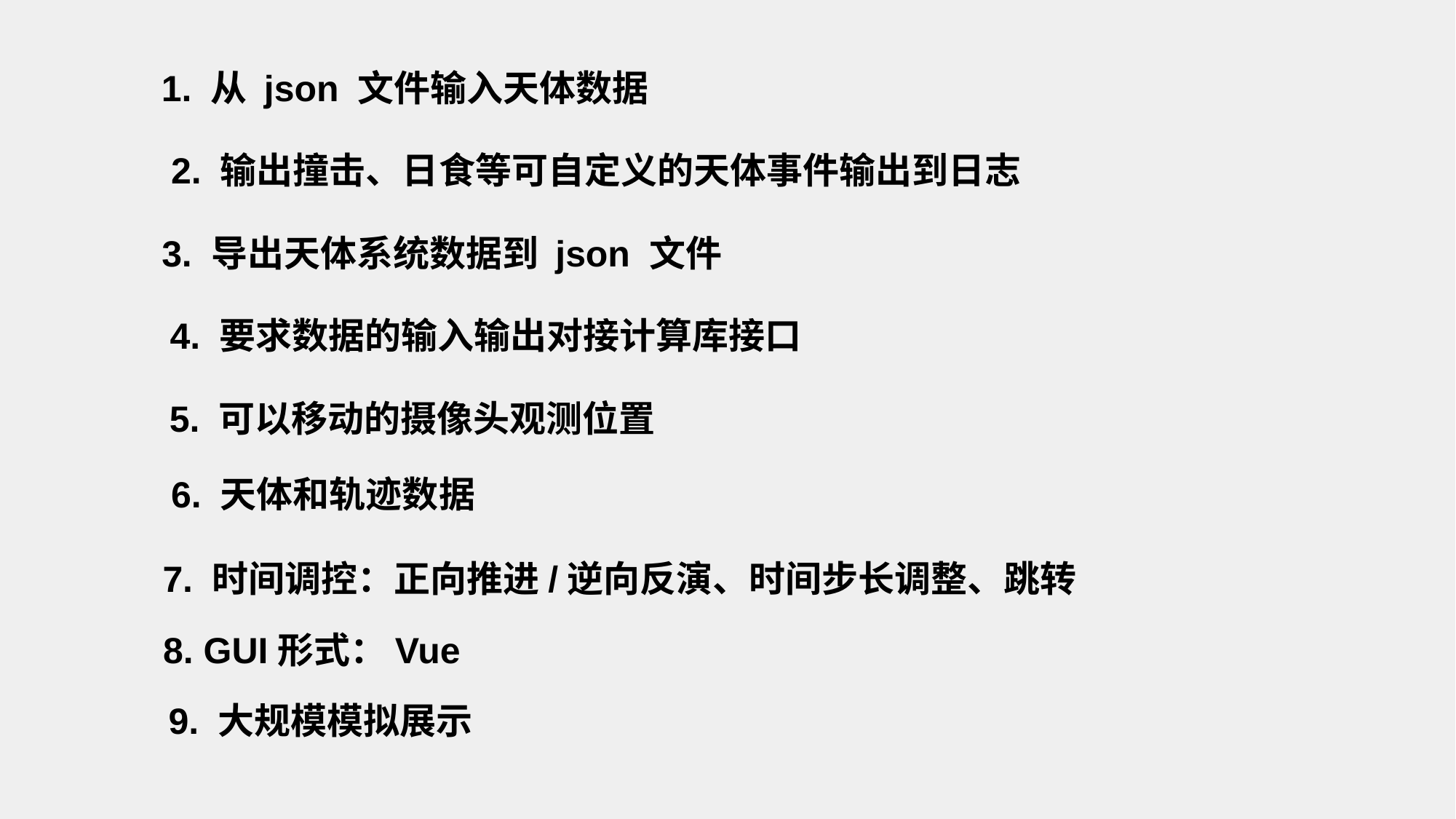

1. 从 json 文件输入天体数据
2. 输出撞击、日食等可自定义的天体事件输出到日志
3. 导出天体系统数据到 json 文件
4. 要求数据的输入输出对接计算库接口
5. 可以移动的摄像头观测位置
6. 天体和轨迹数据
7. 时间调控：正向推进/逆向反演、时间步长调整、跳转
8. GUI形式：Vue
9. 大规模模拟展示